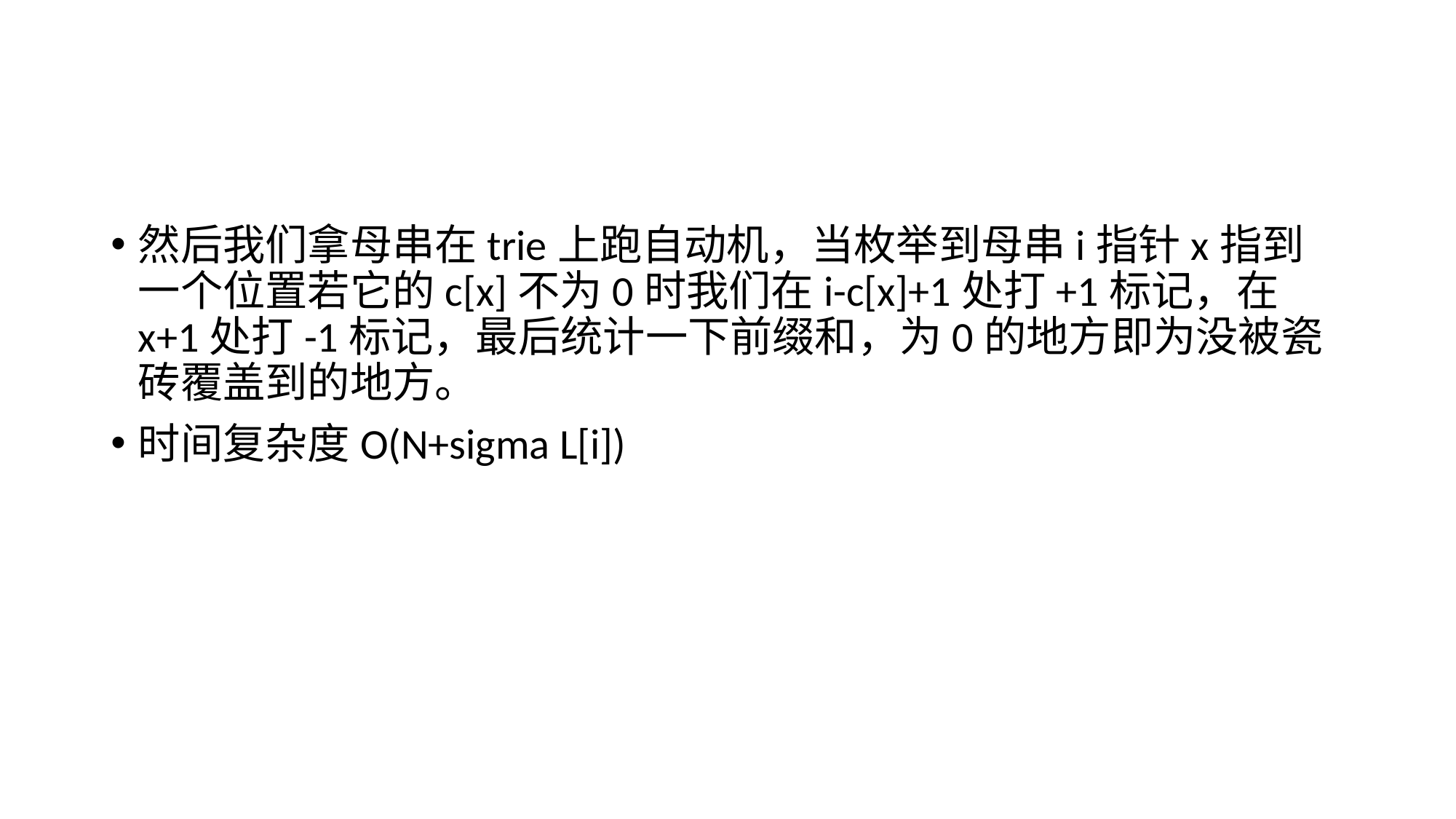

#
然后我们拿母串在trie上跑自动机，当枚举到母串i指针x指到一个位置若它的c[x]不为0时我们在i-c[x]+1处打+1标记，在x+1处打-1标记，最后统计一下前缀和，为0的地方即为没被瓷砖覆盖到的地方。
时间复杂度O(N+sigma L[i])